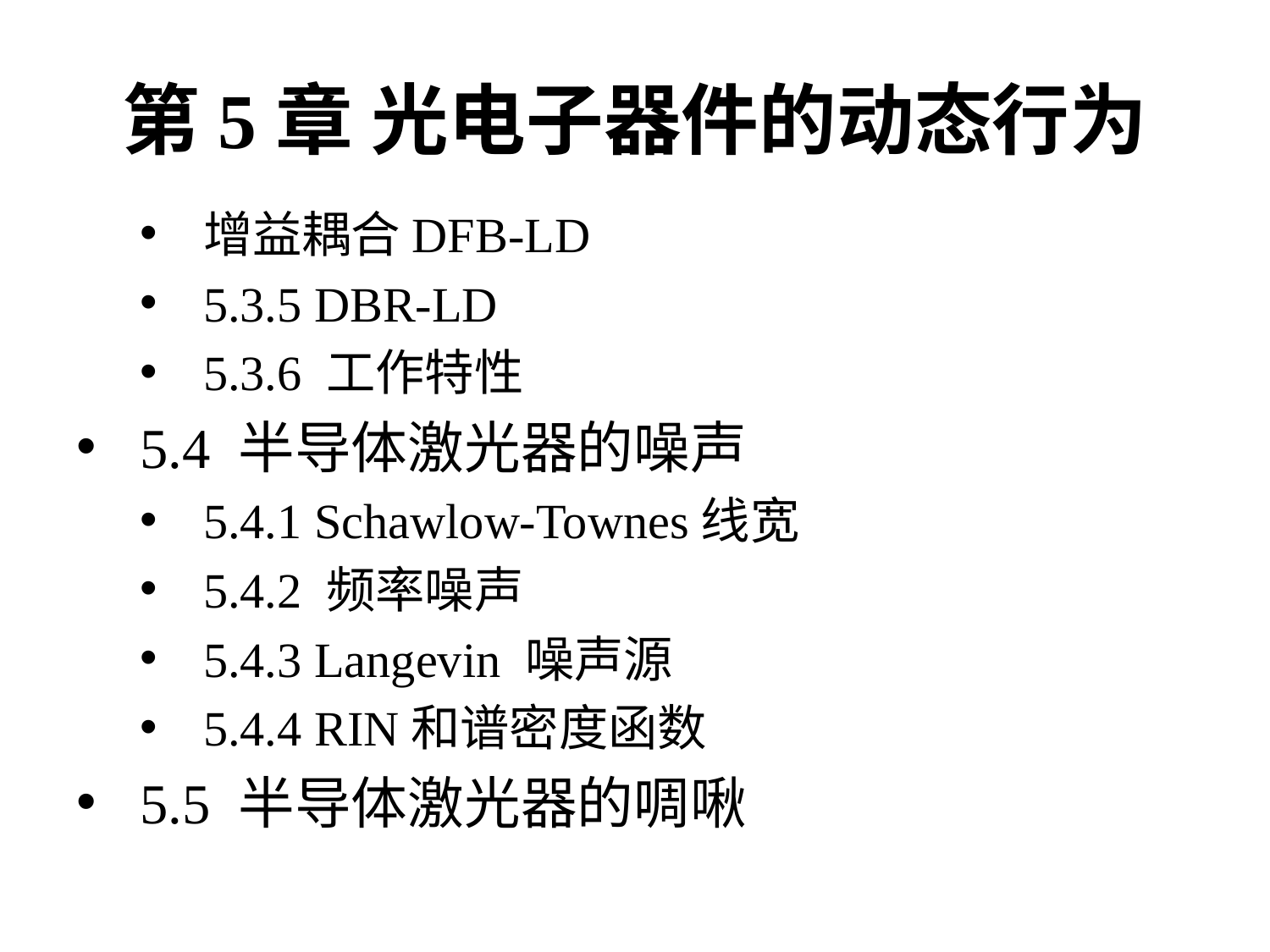

第5章 光电子器件的动态行为
增益耦合DFB-LD
5.3.5 DBR-LD
5.3.6 工作特性
5.4 半导体激光器的噪声
5.4.1 Schawlow-Townes线宽
5.4.2 频率噪声
5.4.3 Langevin 噪声源
5.4.4 RIN和谱密度函数
5.5 半导体激光器的啁啾